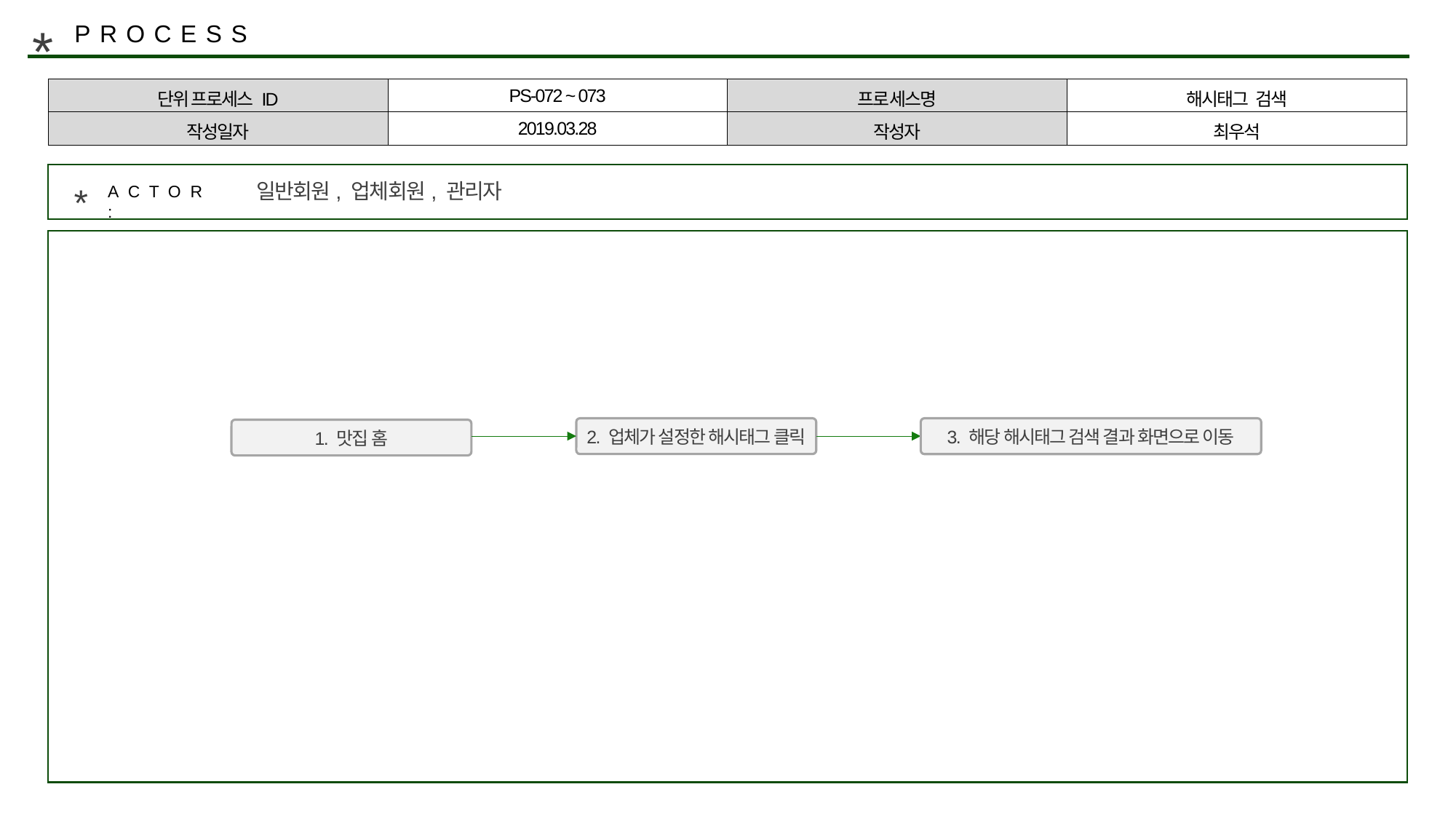

*
PROCESS
| 단위 프로세스 ID | PS-072 ~ 073 | 프로세스명 | 해시태그 검색 |
| --- | --- | --- | --- |
| 작성일자 | 2019.03.28 | 작성자 | 최우석 |

일반회원, 업체회원, 관리자
*
ACTOR :

3. 해당 해시태그 검색 결과 화면으로 이동
2. 업체가 설정한 해시태그 클릭
1. 맛집 홈